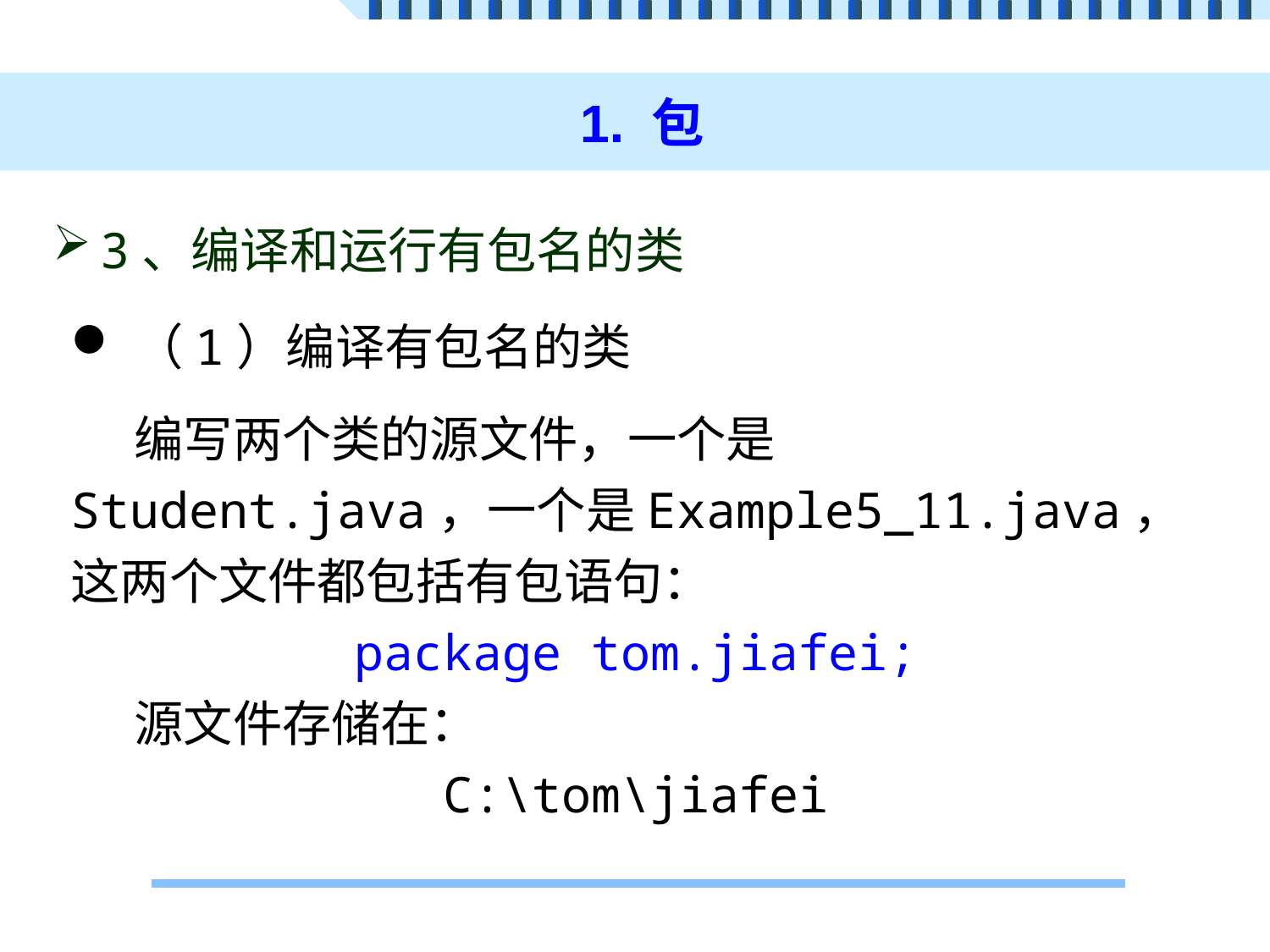

# 1. 包
3、编译和运行有包名的类
（1）编译有包名的类
编写两个类的源文件，一个是Student.java，一个是Example5_11.java，这两个文件都包括有包语句：
		 package tom.jiafei;
源文件存储在：
		    C:\tom\jiafei